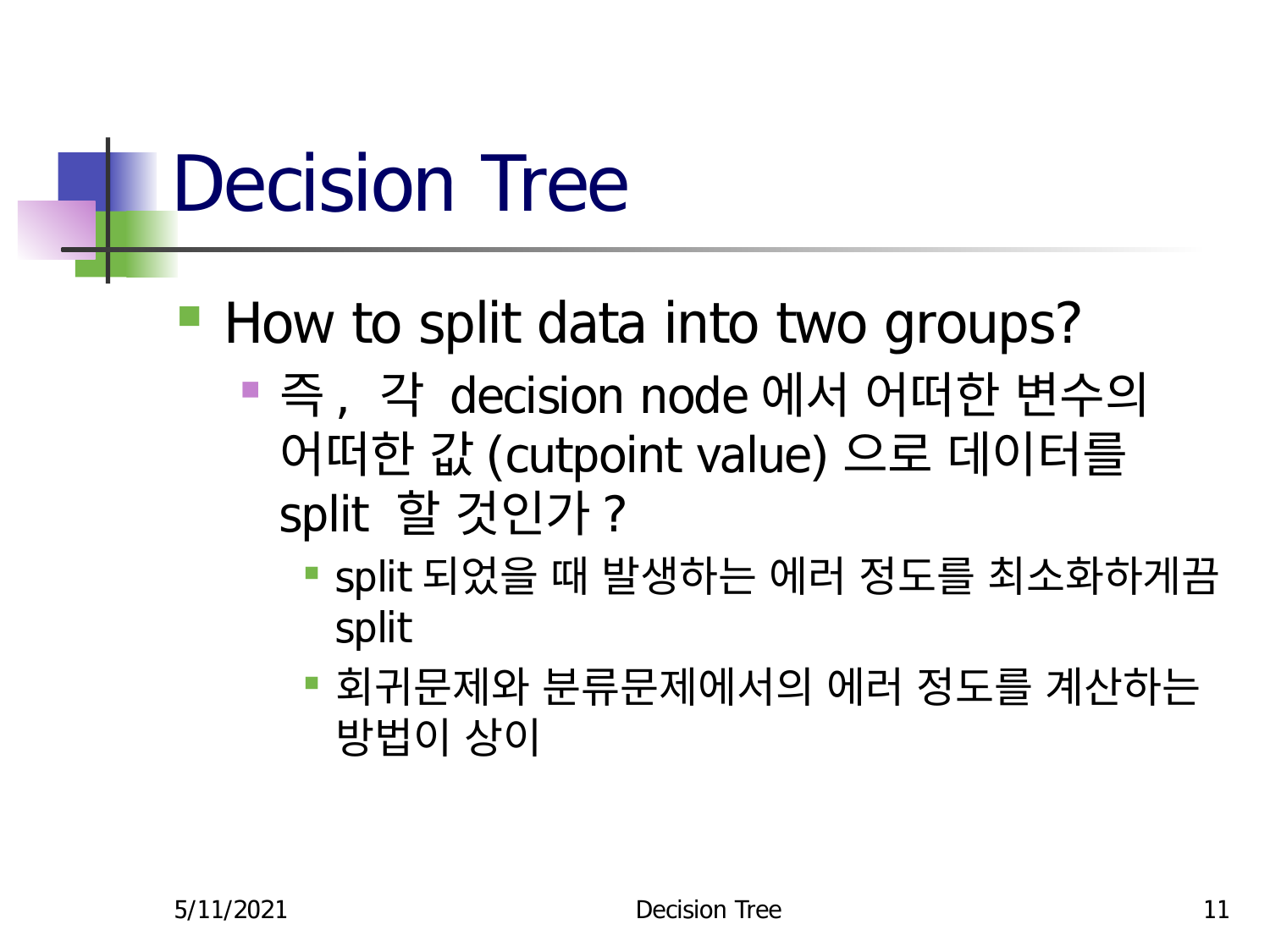

# Decision Tree
How to split data into two groups?
즉, 각 decision node에서 어떠한 변수의 어떠한 값(cutpoint value)으로 데이터를 split 할 것인가?
split되었을 때 발생하는 에러 정도를 최소화하게끔 split
회귀문제와 분류문제에서의 에러 정도를 계산하는 방법이 상이
5/11/2021
Decision Tree
11